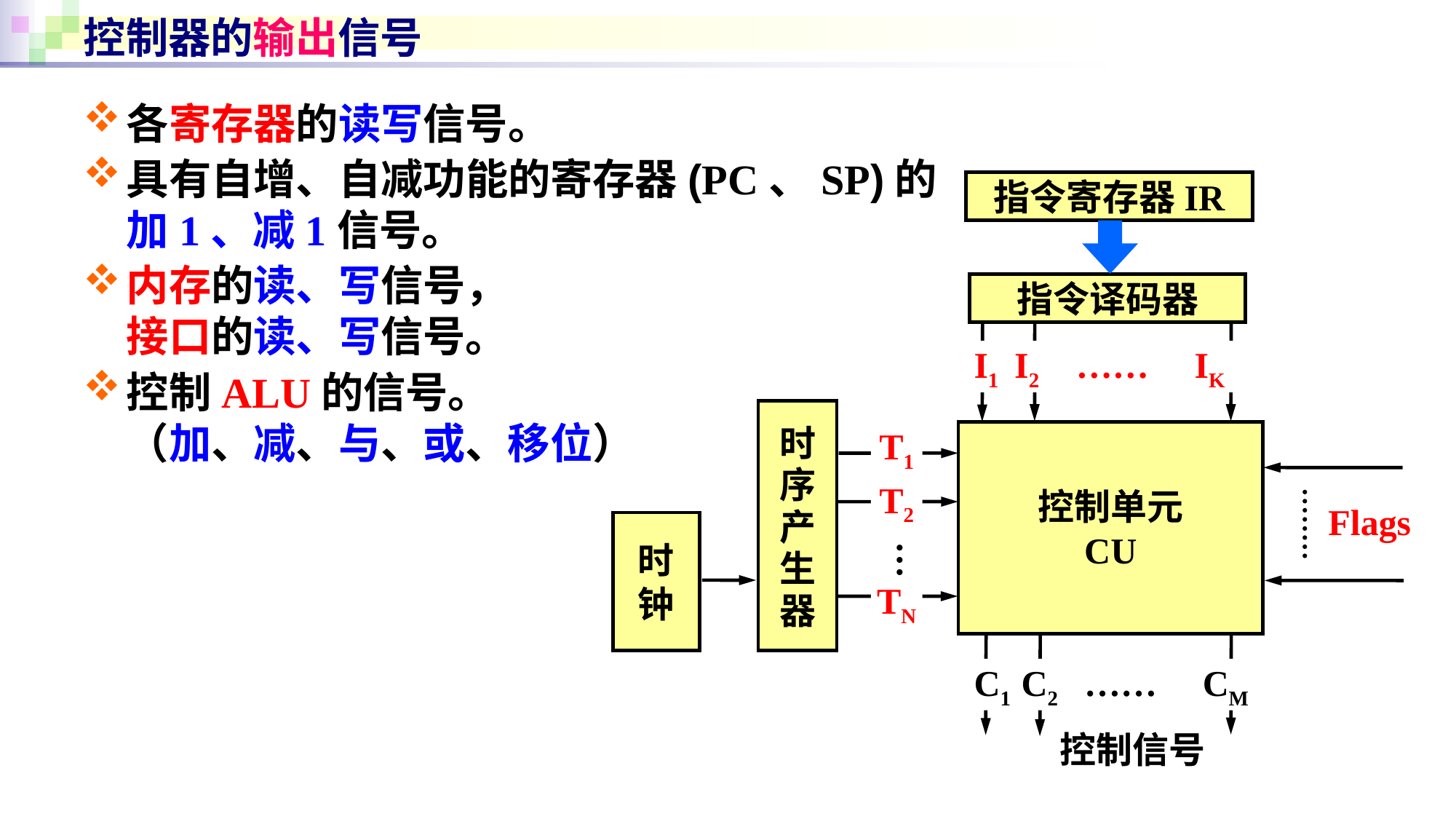

# 控制器的输出信号
各寄存器的读写信号。
具有自增、自减功能的寄存器(PC、SP)的
加1、减1信号。
内存的读、写信号，
接口的读、写信号。
控制ALU的信号。
（加、减、与、或、移位）
指令寄存器IR

指令译码器
I1   I2       ……     IK

时序产生器
控制单元
CU
T1
T2

TN

Flags

时
钟
…

C1  C2     ……     CM

控制信号